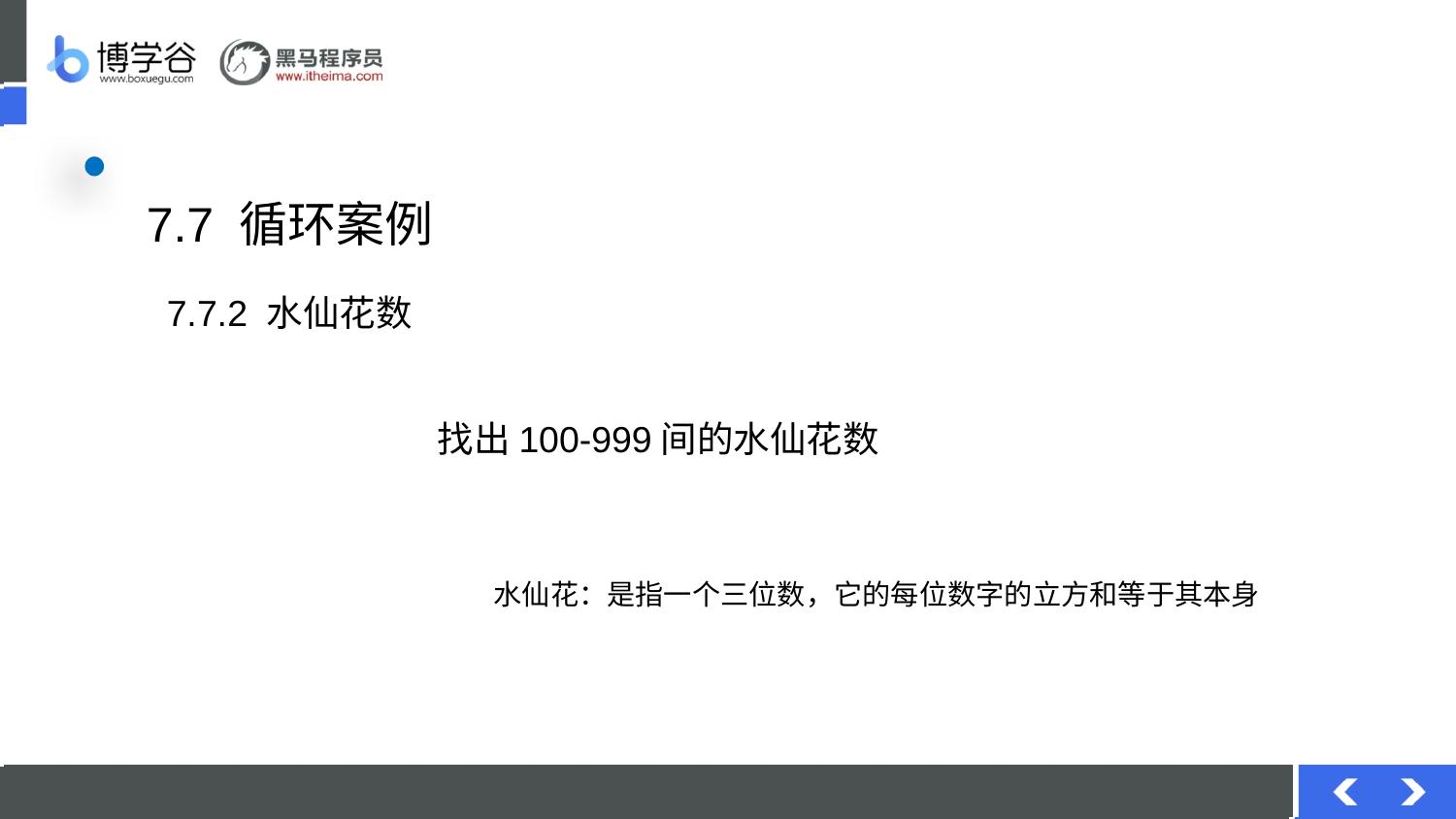

# 7.7 循环案例
7.7.2 水仙花数
找出100-999间的水仙花数
水仙花：是指一个三位数，它的每位数字的立方和等于其本身